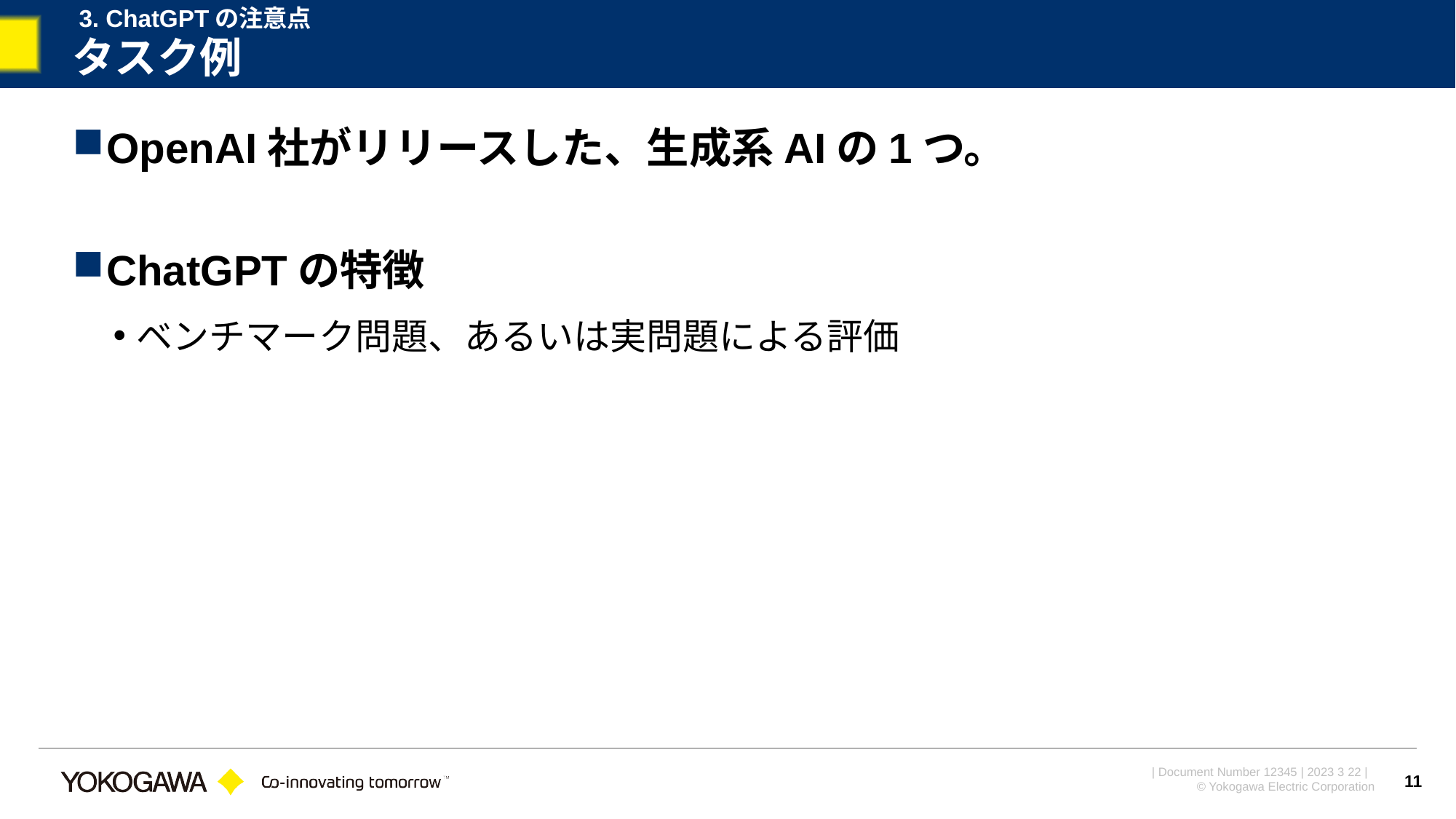

3. ChatGPTの注意点
# タスク例
OpenAI社がリリースした、生成系AIの1つ。

ChatGPTの特徴
ベンチマーク問題、あるいは実問題による評価
11